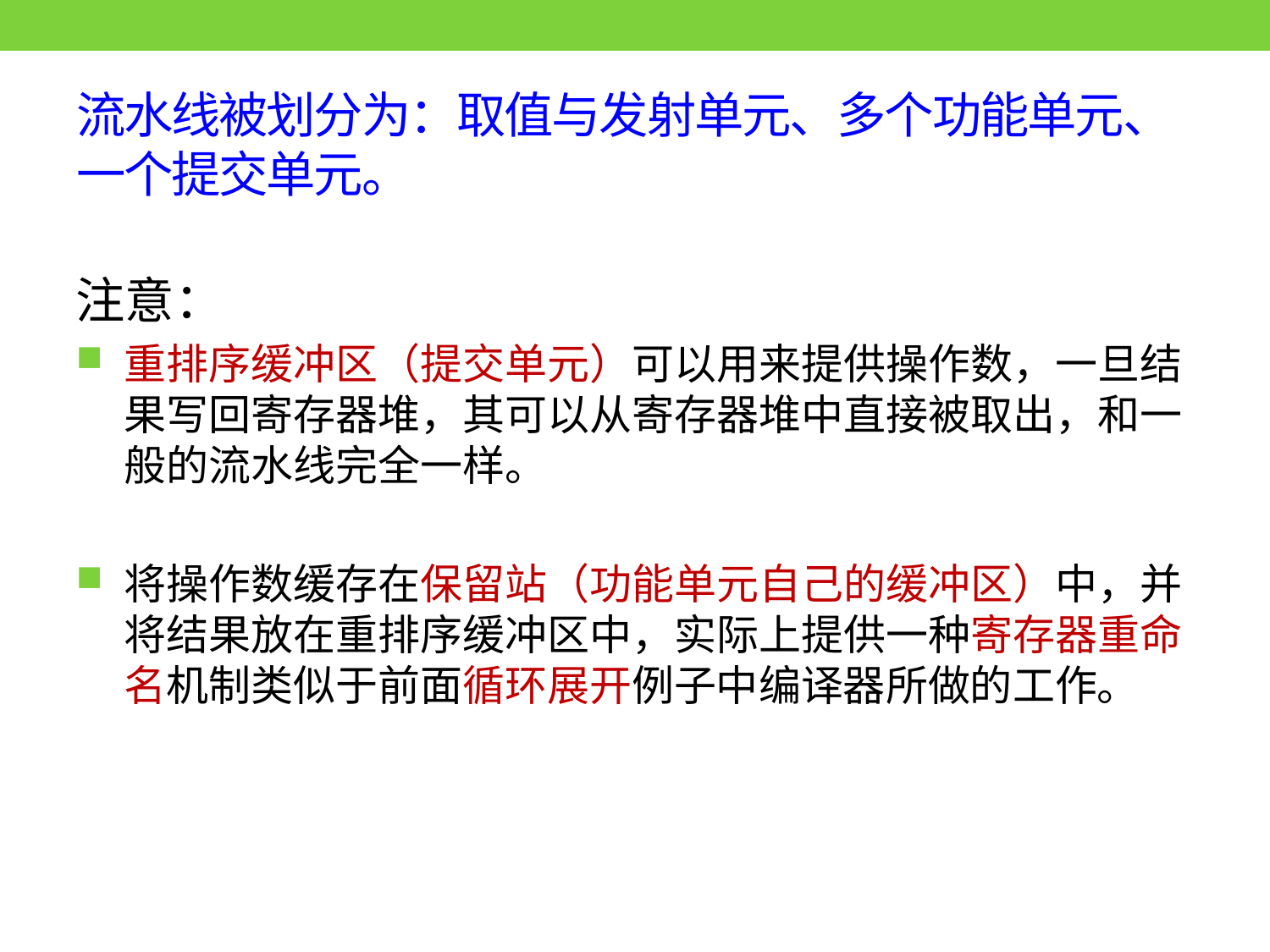

# 流水线被划分为：取值与发射单元、多个功能单元、一个提交单元。

注意：
重排序缓冲区（提交单元）可以用来提供操作数，一旦结果写回寄存器堆，其可以从寄存器堆中直接被取出，和一般的流水线完全一样。

将操作数缓存在保留站（功能单元自己的缓冲区）中，并将结果放在重排序缓冲区中，实际上提供一种寄存器重命名机制类似于前面循环展开例子中编译器所做的工作。